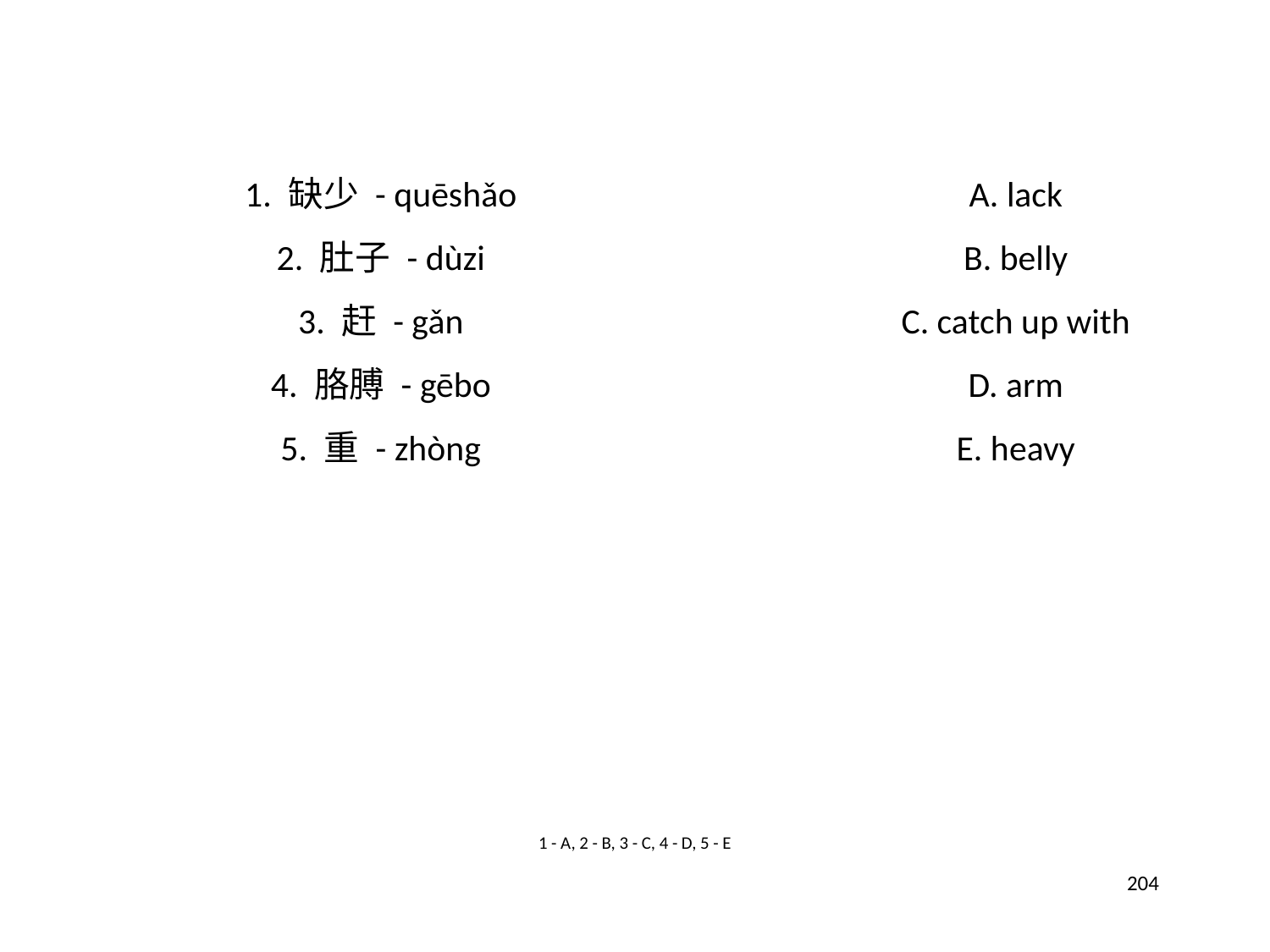

1. 缺少 - quēshǎo

A. lack

2. 肚子 - dùzi

B. belly

3. 赶 - gǎn

C. catch up with

4. 胳膊 - gēbo

D. arm

5. 重 - zhòng

E. heavy
1 - A, 2 - B, 3 - C, 4 - D, 5 - E

204